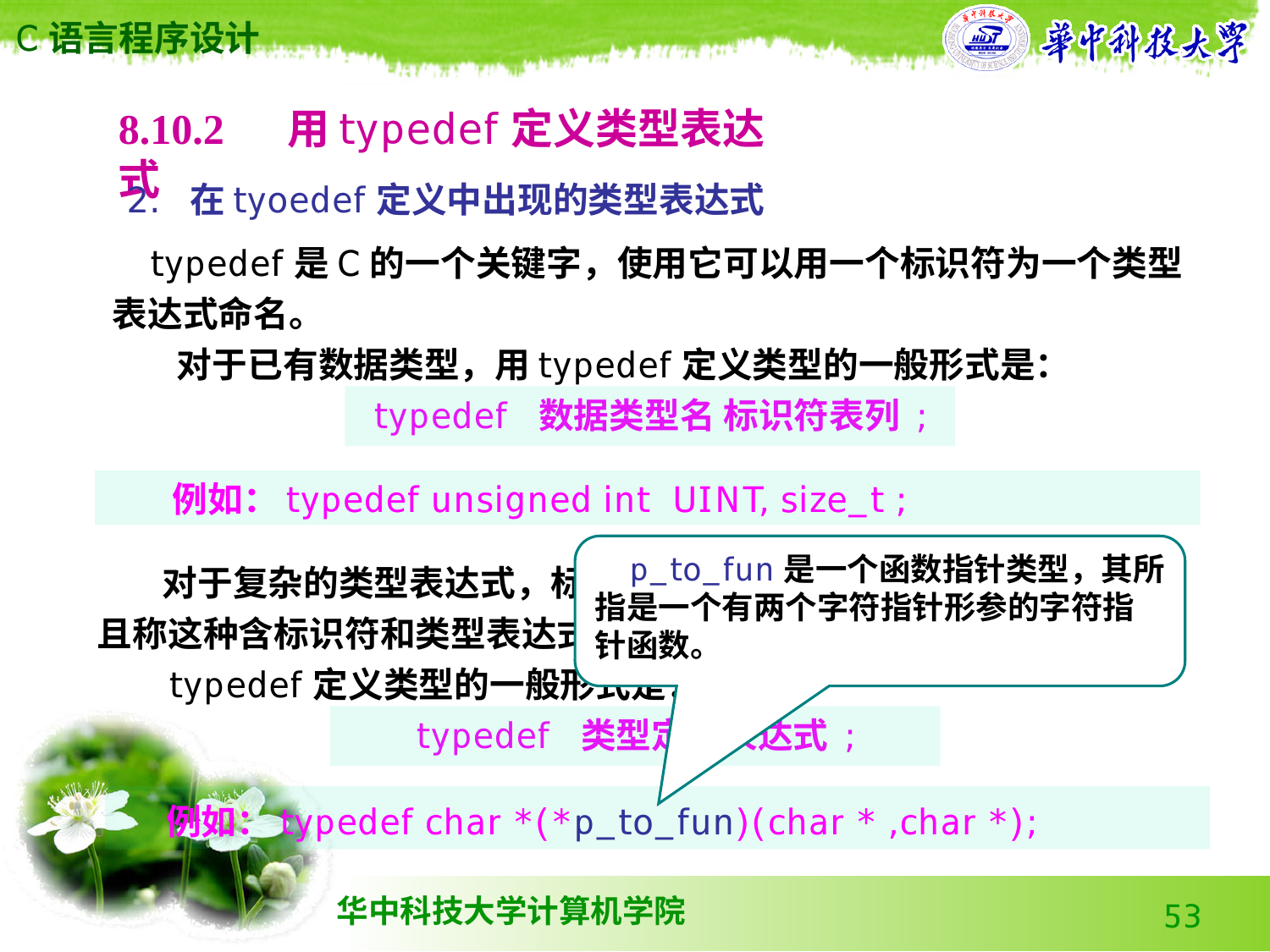

8.10.2 　用typedef定义类型表达式
2.  在tyoedef定义中出现的类型表达式
    typedef是C的一个关键字，使用它可以用一个标识符为一个类型表达式命名。
       对于已有数据类型，用typedef定义类型的一般形式是：
typedef  数据类型名 标识符表列 ;

       例如：typedef unsigned int  UINT, size_t ;
    p_to_fun是一个函数指针类型，其所指是一个有两个字符指针形参的字符指针函数。
       对于复杂的类型表达式，标识符往往出现在类型表达式中间，暂且称这种含标识符和类型表达式的式子为类型定义表达式。
       typedef定义类型的一般形式是：
typedef  类型定义表达式 ;

     例如：typedef char *(*p_to_fun)(char * ,char *);
53